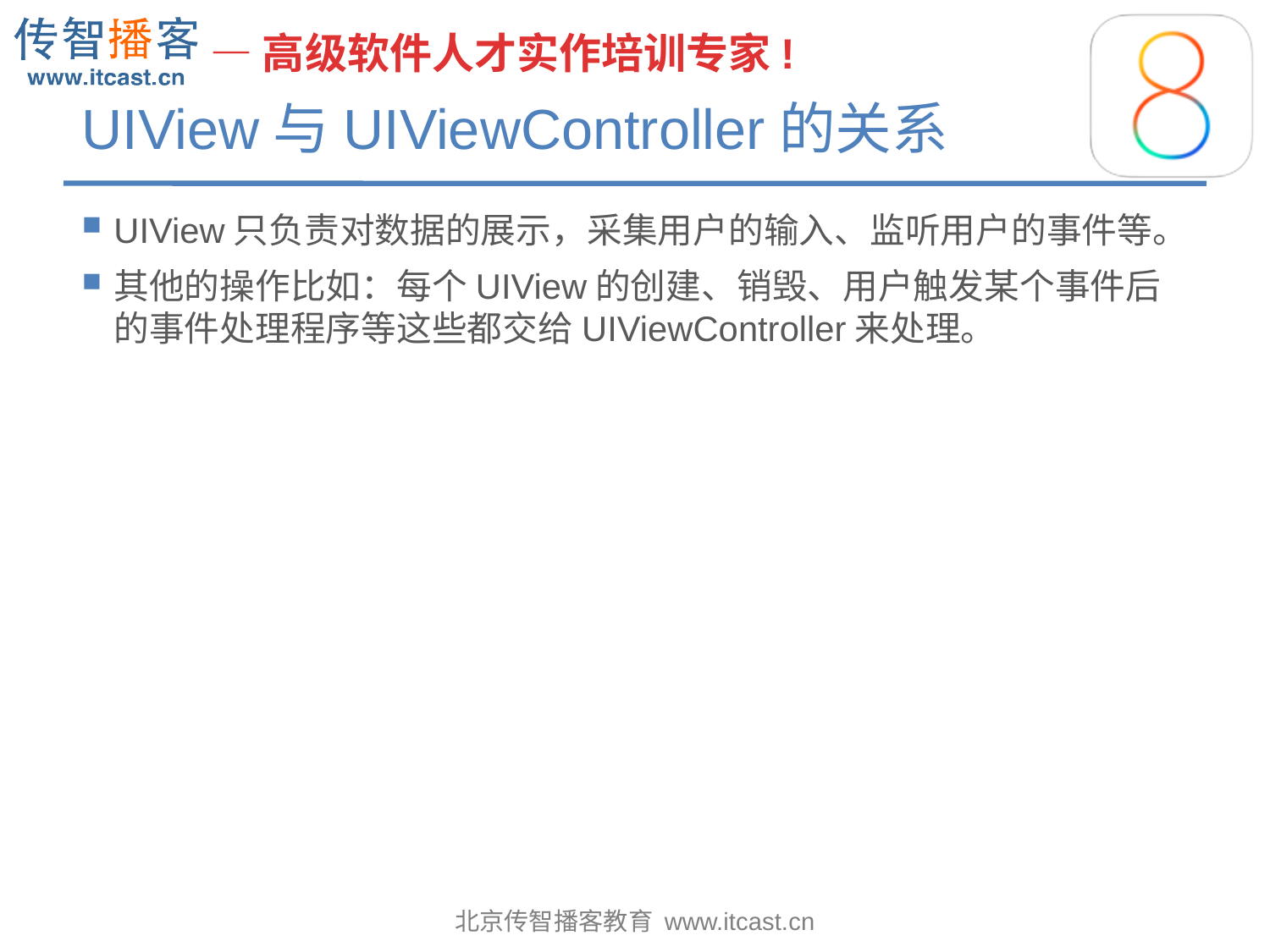

# UIView与UIViewController的关系
UIView只负责对数据的展示，采集用户的输入、监听用户的事件等。
其他的操作比如：每个UIView的创建、销毁、用户触发某个事件后的事件处理程序等这些都交给UIViewController来处理。